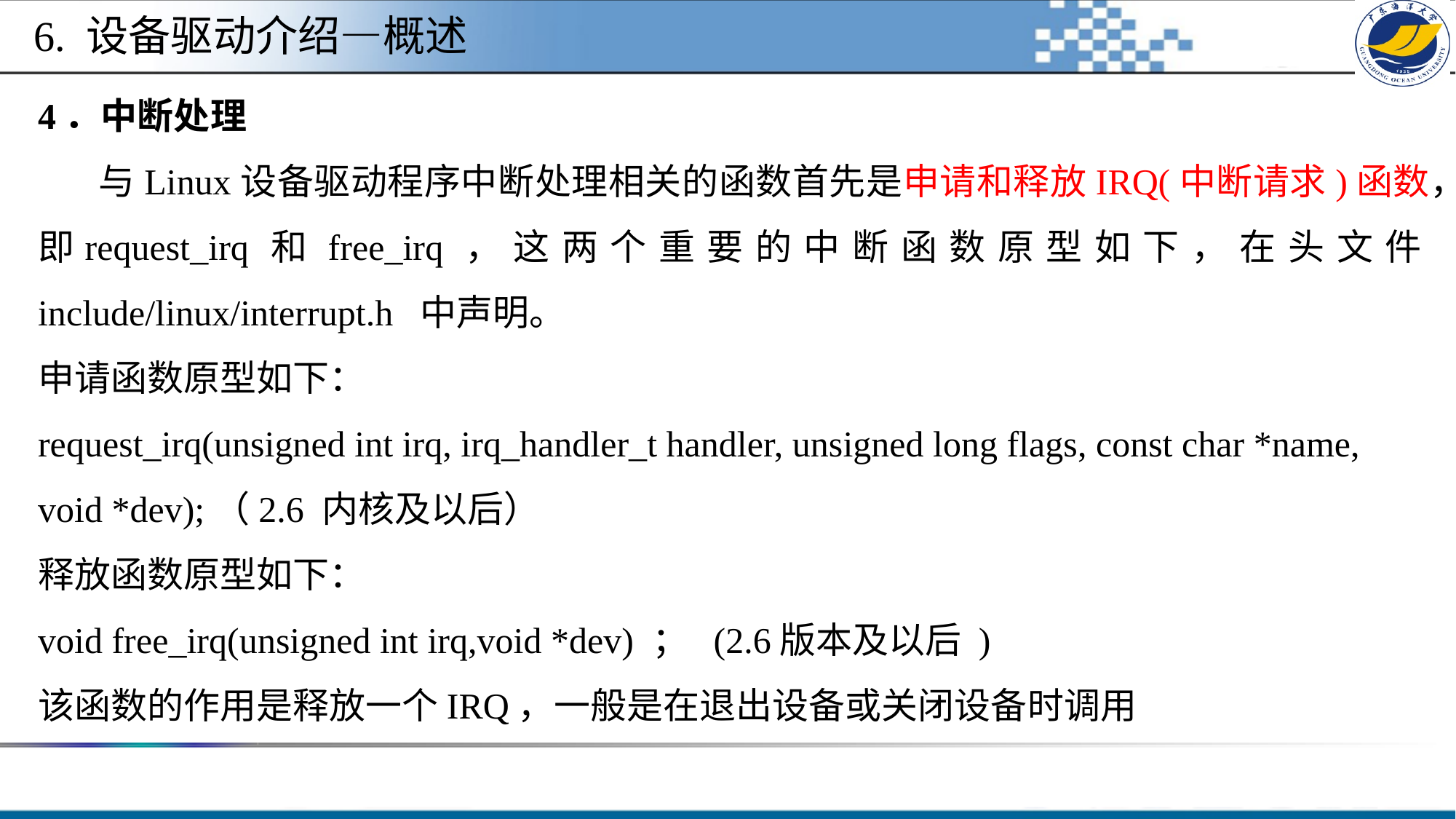

6. 设备驱动介绍—概述

4．中断处理
      与Linux设备驱动程序中断处理相关的函数首先是申请和释放IRQ(中断请求)函数，即request_irq 和 free_irq ， 这 两 个 重 要 的 中 断 函 数 原 型 如 下 ， 在 头 文 件include/linux/interrupt.h  中声明。
申请函数原型如下：
request_irq(unsigned int irq, irq_handler_t handler, unsigned long flags, const char *name, void *dev);（2.6 内核及以后）
释放函数原型如下：
void free_irq(unsigned int irq,void *dev) ；  (2.6版本及以后 )
该函数的作用是释放一个IRQ，一般是在退出设备或关闭设备时调用